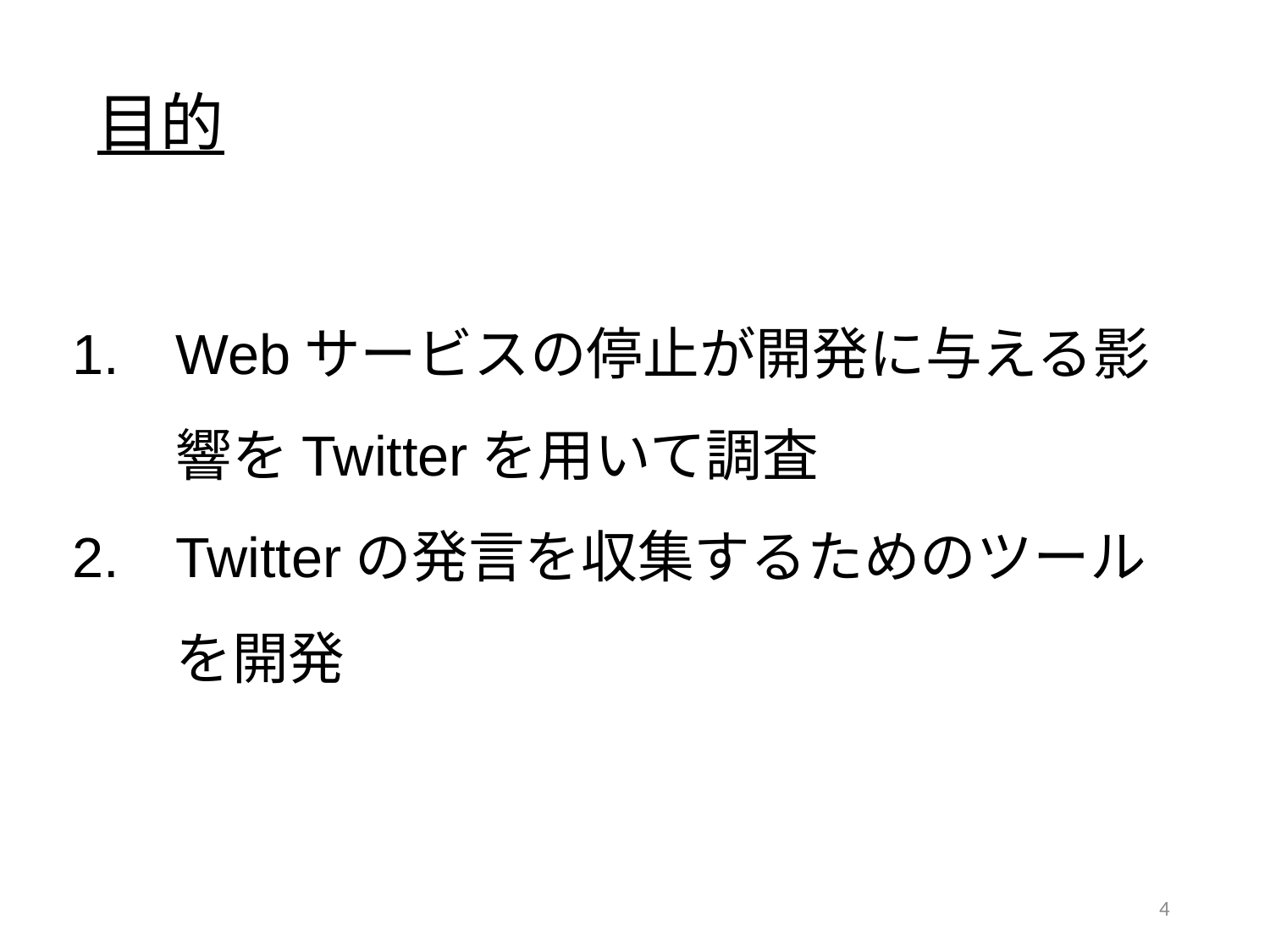

目的
Webサービスの停止が開発に与える影響をTwitterを用いて調査
Twitterの発言を収集するためのツールを開発

4